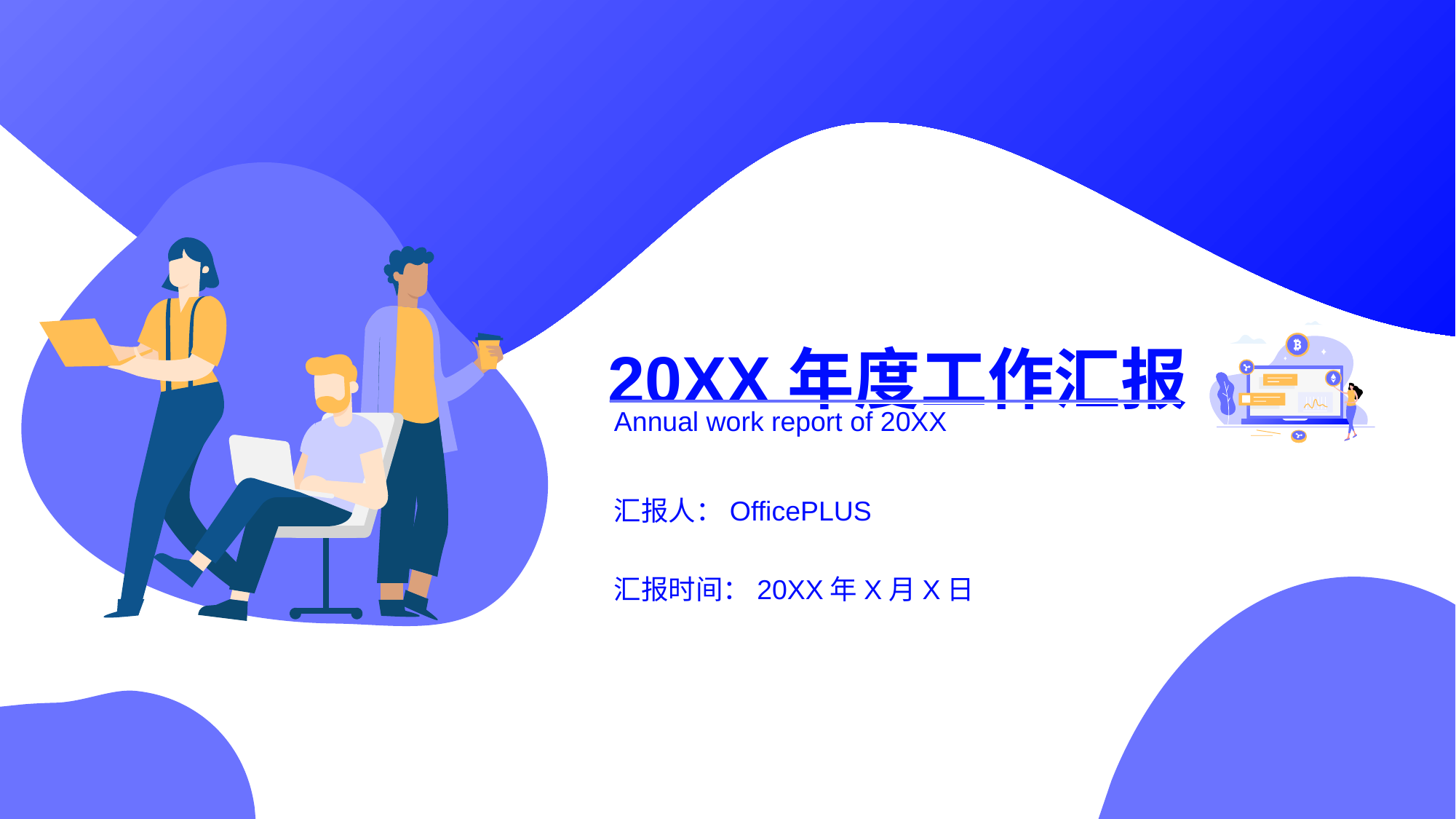

20XX年度工作汇报

Annual work report of 20XX
汇报人：OfficePLUS
汇报时间：20XX年X月X日